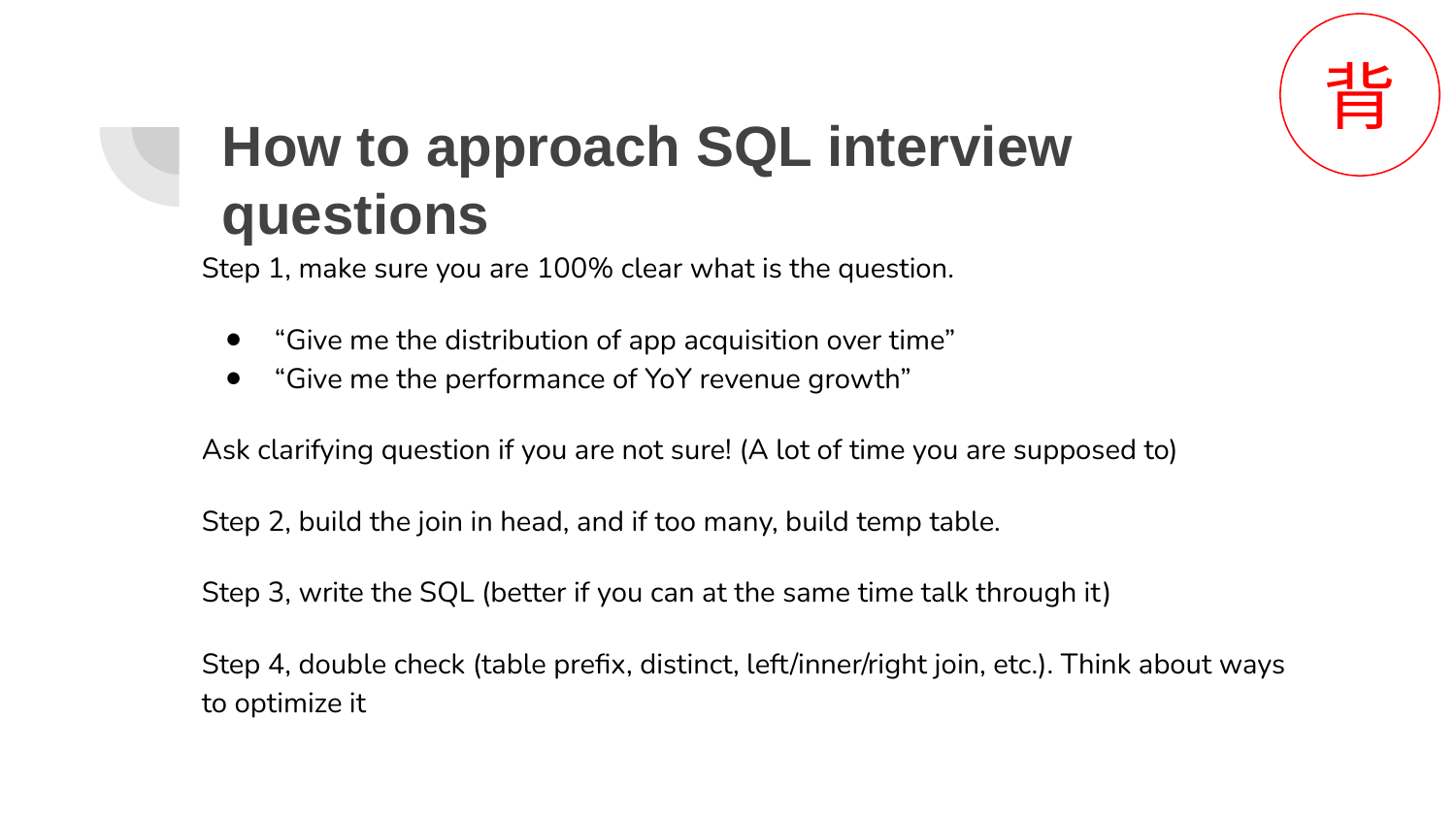

背
# How to approach SQL interview questions
Step 1, make sure you are 100% clear what is the question.
“Give me the distribution of app acquisition over time”
“Give me the performance of YoY revenue growth”
Ask clarifying question if you are not sure! (A lot of time you are supposed to)
Step 2, build the join in head, and if too many, build temp table.
Step 3, write the SQL (better if you can at the same time talk through it)
Step 4, double check (table prefix, distinct, left/inner/right join, etc.). Think about ways to optimize it